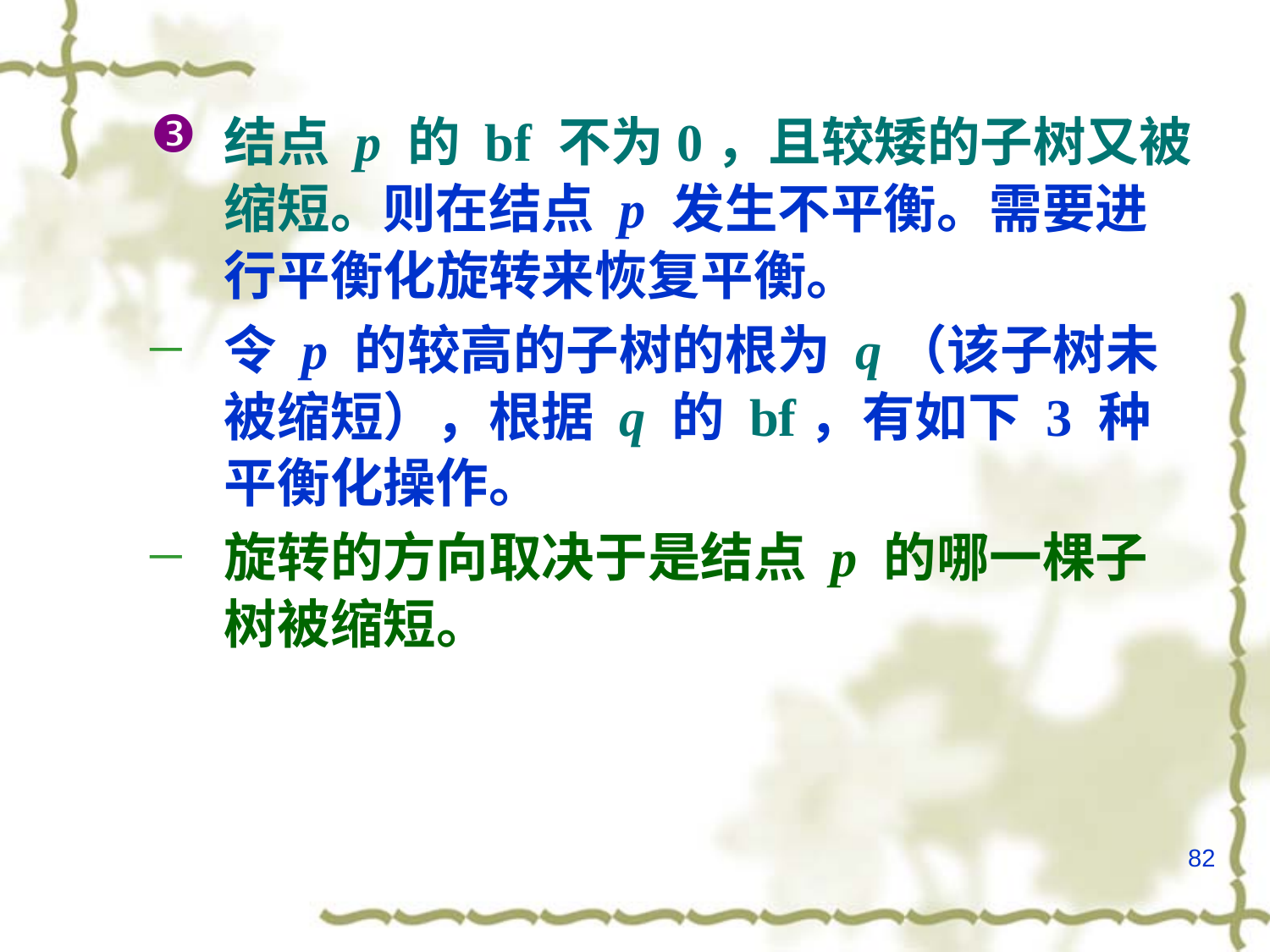

结点 p 的 bf 不为0，且较矮的子树又被缩短。则在结点 p 发生不平衡。需要进行平衡化旋转来恢复平衡。
令 p 的较高的子树的根为 q（该子树未被缩短），根据 q 的 bf，有如下 3 种平衡化操作。
旋转的方向取决于是结点 p 的哪一棵子树被缩短。

82